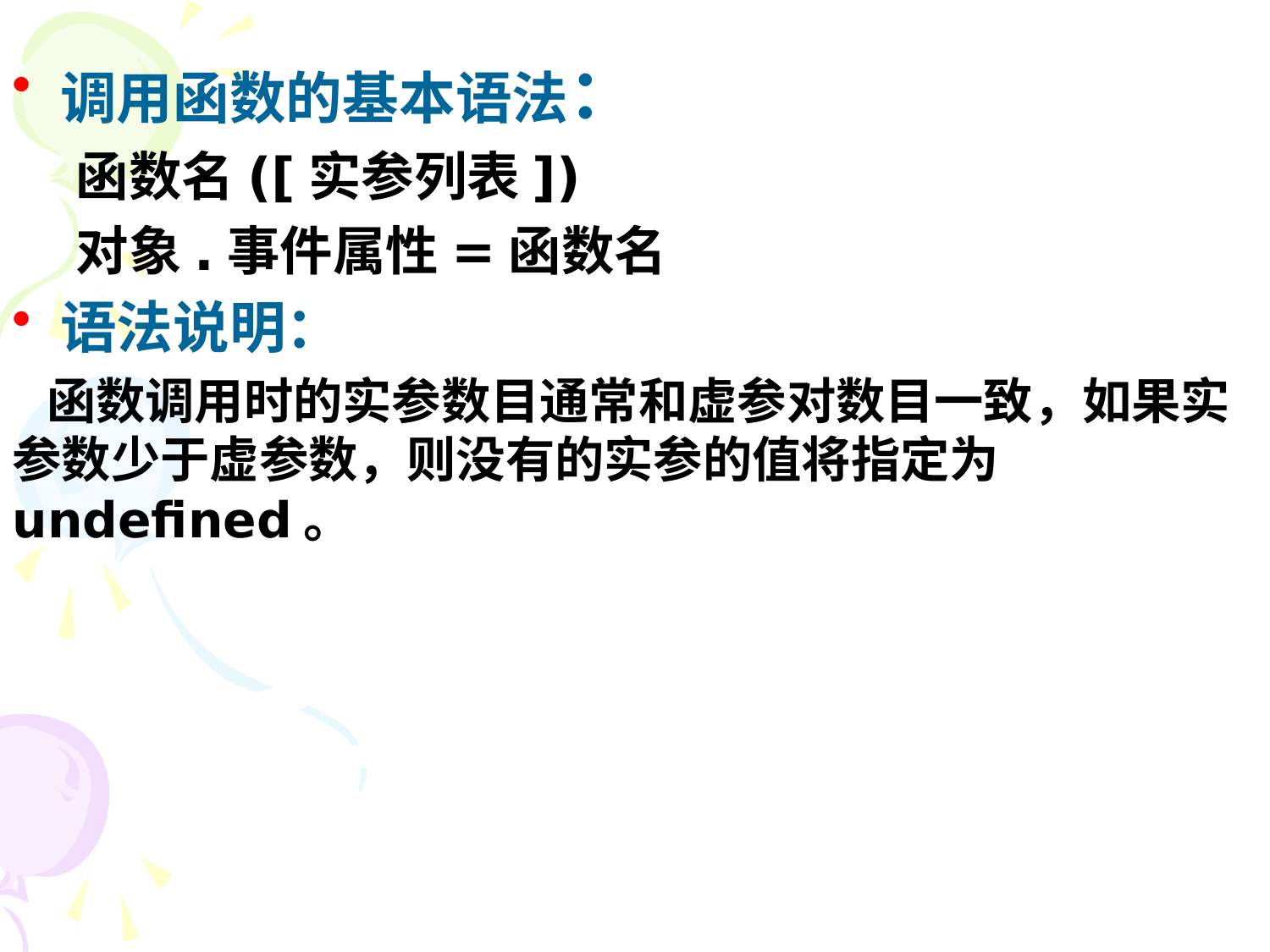

调用函数的基本语法：
函数名([实参列表])
对象.事件属性=函数名
语法说明：
  函数调用时的实参数目通常和虚参对数目一致，如果实参数少于虚参数，则没有的实参的值将指定为undefined。